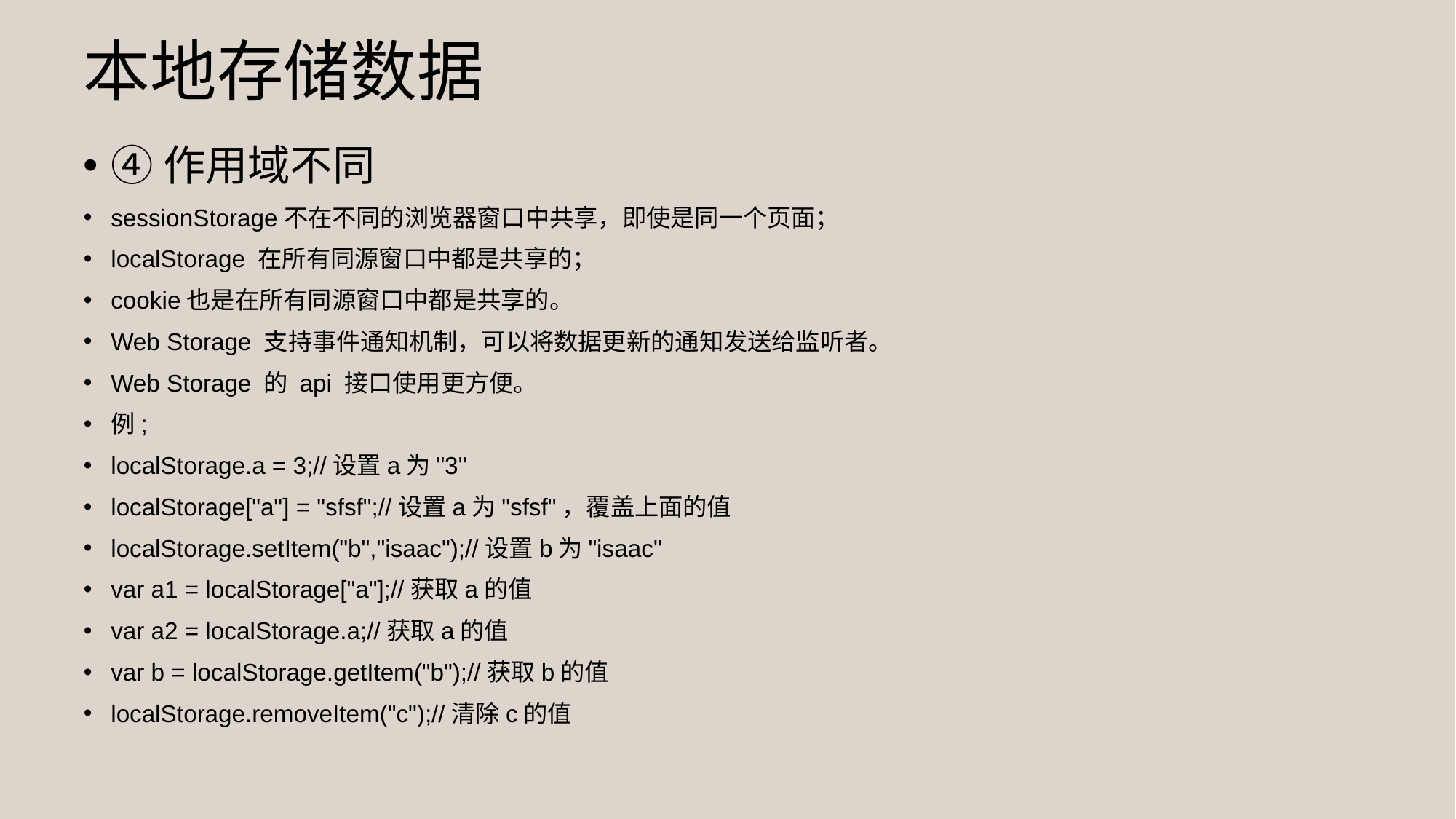

# 本地存储数据
④作用域不同
sessionStorage不在不同的浏览器窗口中共享，即使是同一个页面；
localStorage 在所有同源窗口中都是共享的；
cookie也是在所有同源窗口中都是共享的。
Web Storage 支持事件通知机制，可以将数据更新的通知发送给监听者。
Web Storage 的 api 接口使用更方便。
例;
localStorage.a = 3;//设置a为"3"
localStorage["a"] = "sfsf";//设置a为"sfsf"，覆盖上面的值
localStorage.setItem("b","isaac");//设置b为"isaac"
var a1 = localStorage["a"];//获取a的值
var a2 = localStorage.a;//获取a的值
var b = localStorage.getItem("b");//获取b的值
localStorage.removeItem("c");//清除c的值